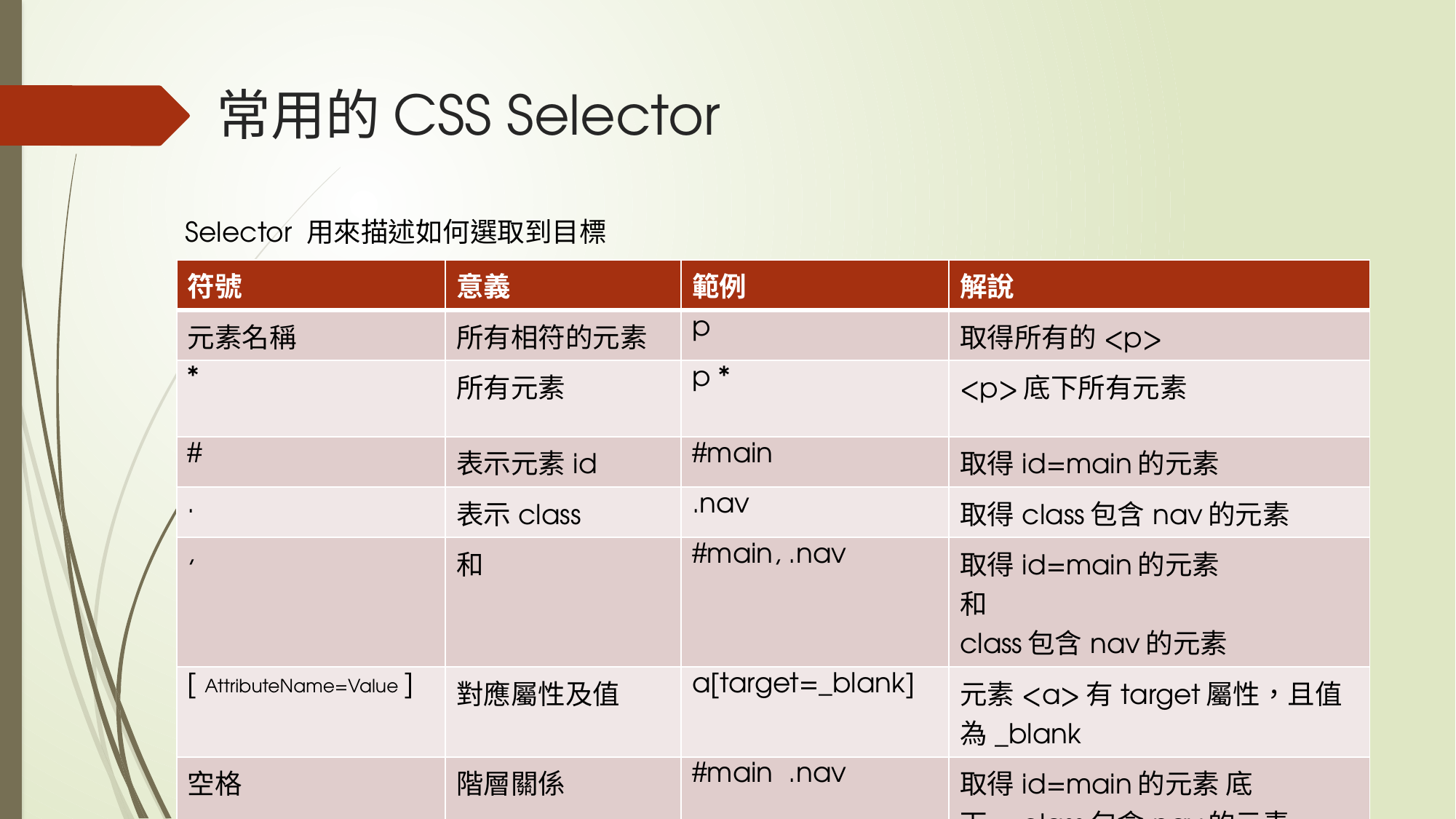

# 常用的CSS Selector
Selector 用來描述如何選取到目標
| 符號 | 意義 | 範例 | 解說 |
| --- | --- | --- | --- |
| 元素名稱 | 所有相符的元素 | p | 取得所有的<p> |
| \* | 所有元素 | p \* | <p>底下所有元素 |
| # | 表示元素id | #main | 取得id=main的元素 |
| . | 表示class | .nav | 取得class包含nav的元素 |
| , | 和 | #main, .nav | 取得id=main的元素 和 class包含nav的元素 |
| [ AttributeName=Value ] | 對應屬性及值 | a[target=\_blank] | 元素<a>有target屬性，且值為\_blank |
| 空格 | 階層關係 | #main .nav | 取得id=main的元素 底下，class包含nav的元素 |